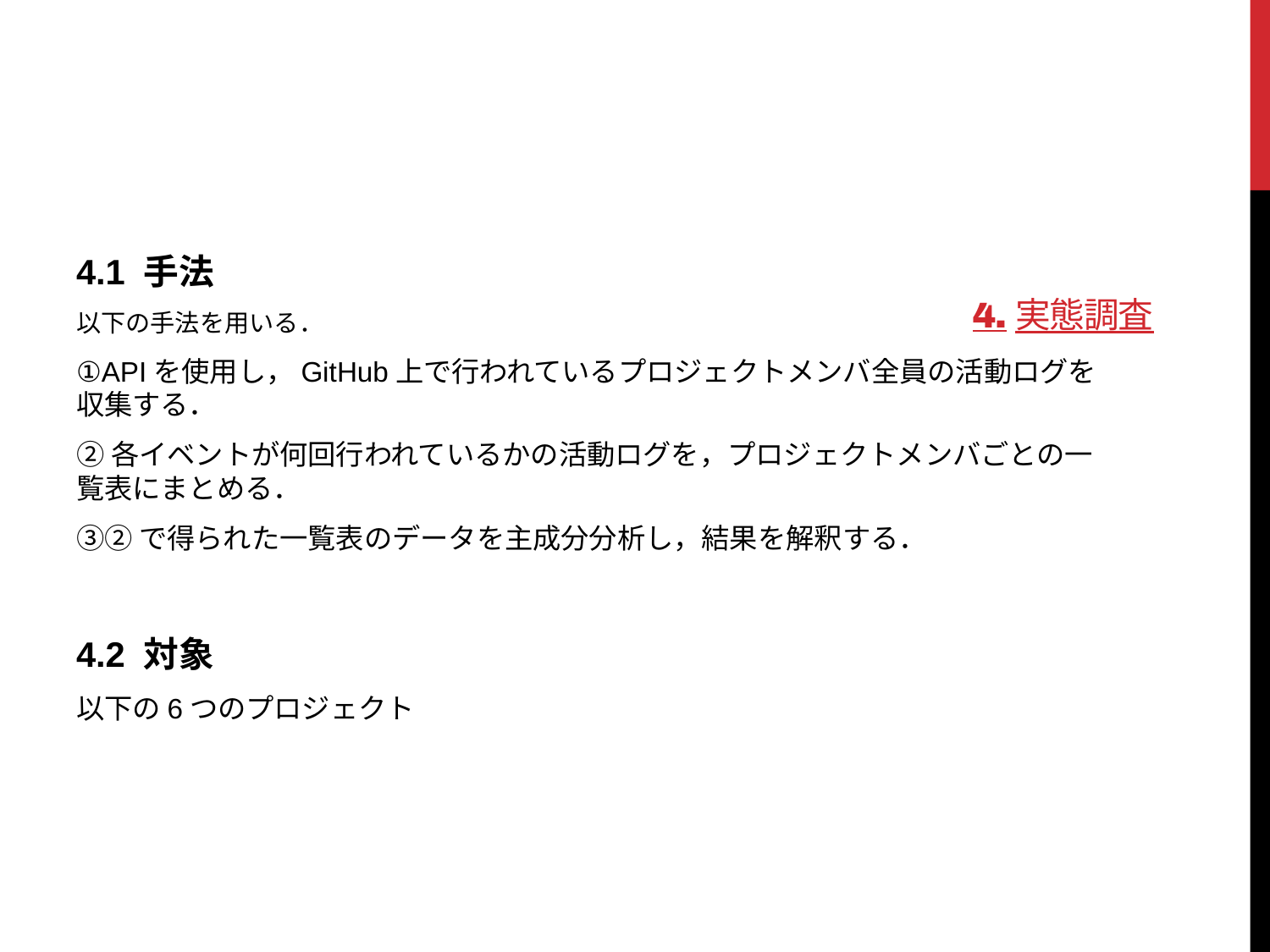

#
4.1 手法
以下の手法を用いる．
①APIを使用し，GitHub上で行われているプロジェクトメンバ全員の活動ログを収集する．
②各イベントが何回行われているかの活動ログを，プロジェクトメンバごとの一覧表にまとめる．
③②で得られた一覧表のデータを主成分分析し，結果を解釈する．

4.2 対象
以下の6つのプロジェクト

4.実態調査